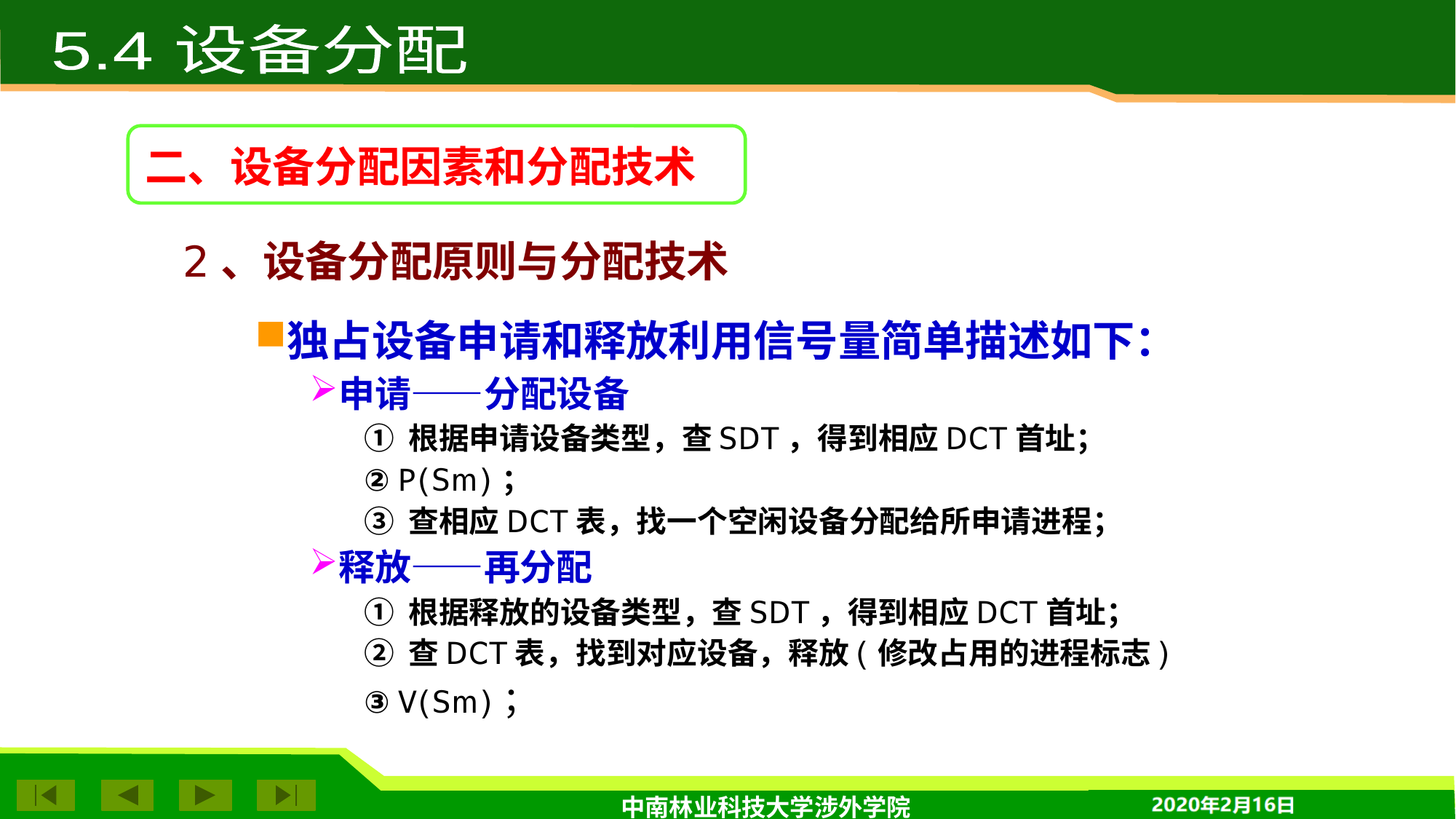

5.4 设备分配

二、设备分配因素和分配技术
 2、设备分配原则与分配技术
独占设备申请和释放利用信号量简单描述如下：
申请——分配设备
① 根据申请设备类型，查SDT，得到相应DCT首址；
② P(Sm)；
③ 查相应DCT表，找一个空闲设备分配给所申请进程；
释放——再分配
① 根据释放的设备类型，查SDT，得到相应DCT首址；
② 查DCT表，找到对应设备，释放(修改占用的进程标志)
③ V(Sm)；